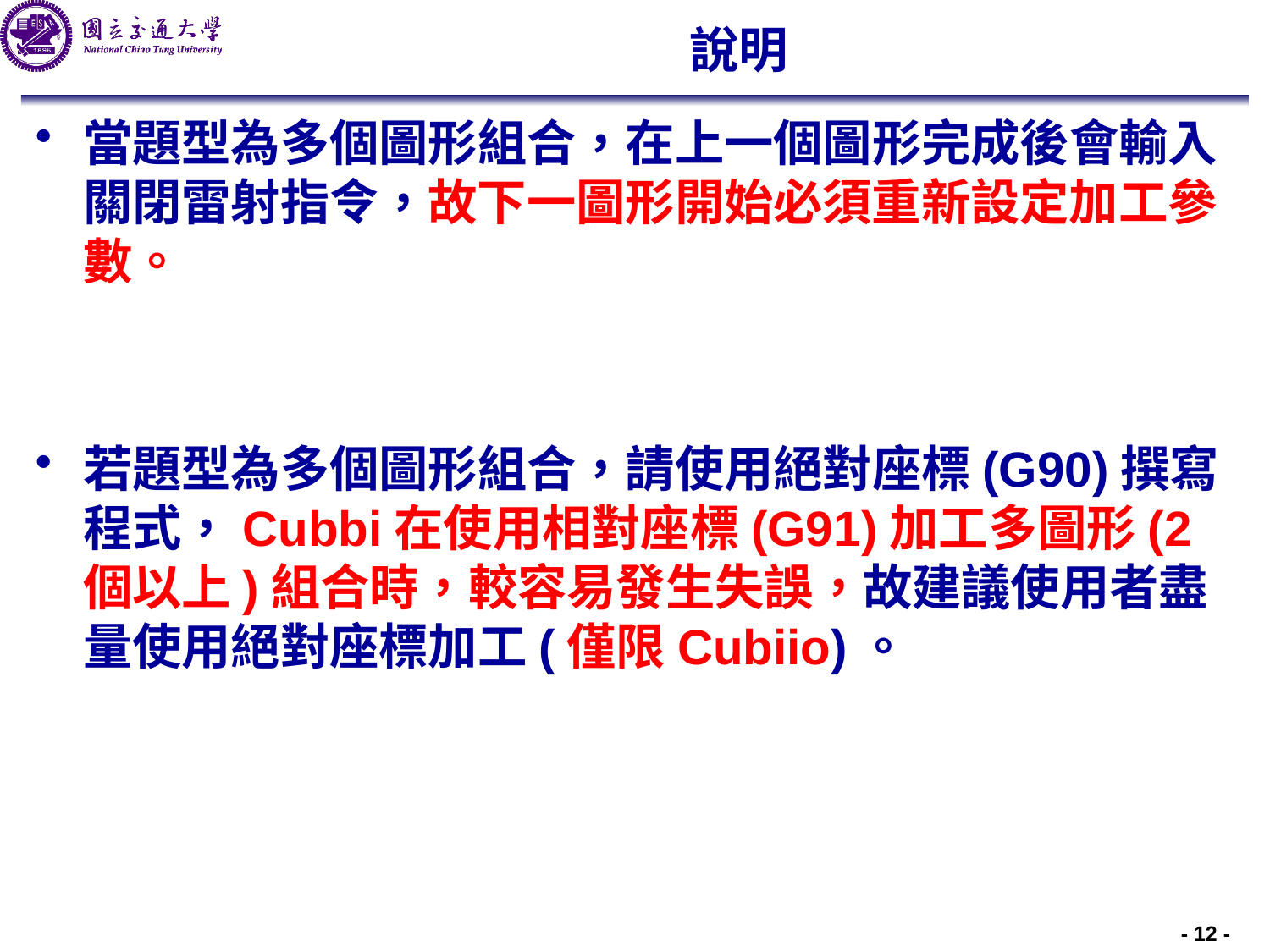

# 說明
當題型為多個圖形組合，在上一個圖形完成後會輸入關閉雷射指令，故下一圖形開始必須重新設定加工參數。

若題型為多個圖形組合，請使用絕對座標(G90)撰寫程式，Cubbi在使用相對座標(G91)加工多圖形(2個以上)組合時，較容易發生失誤，故建議使用者盡量使用絕對座標加工(僅限Cubiio)。